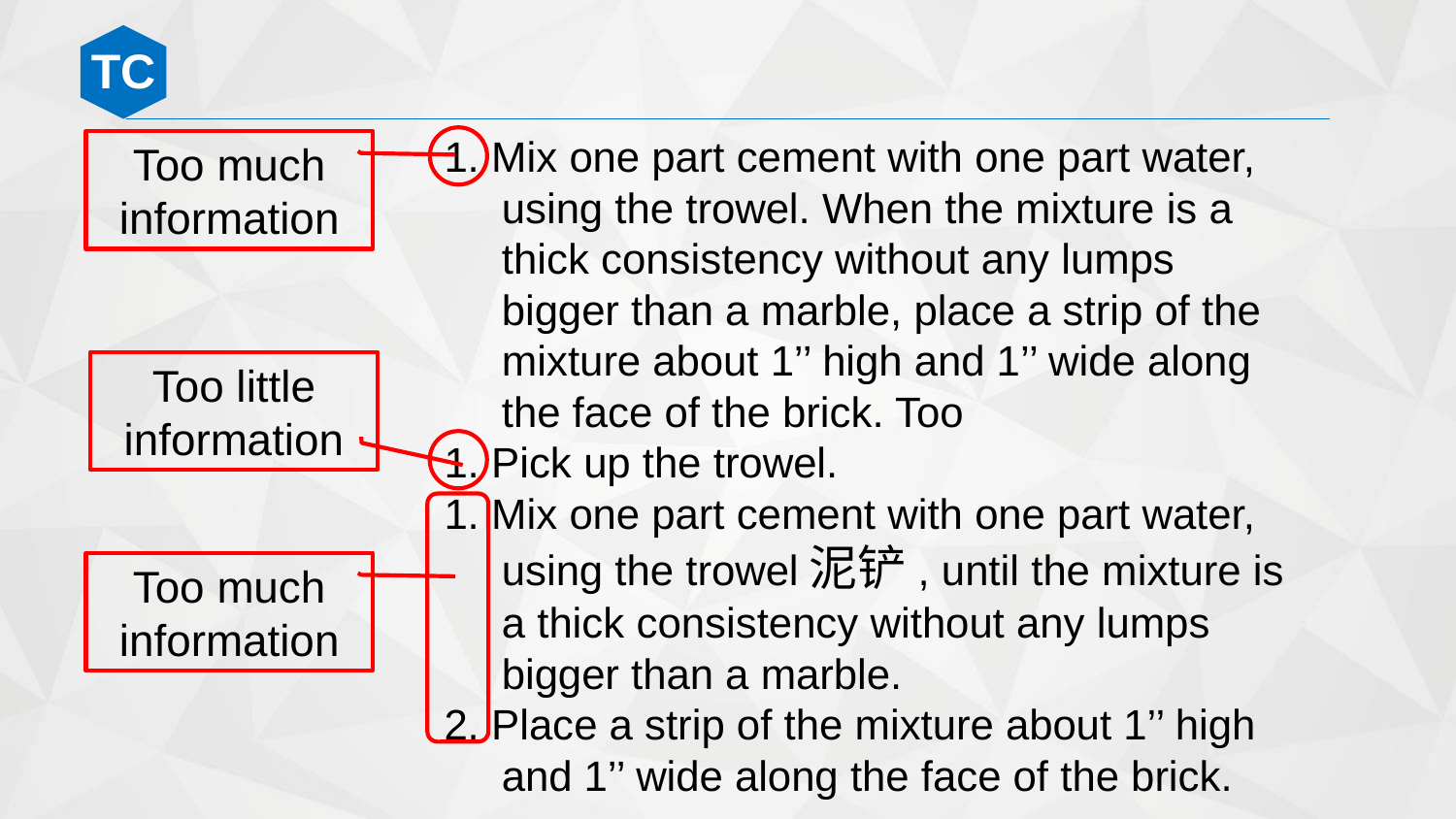

1. Mix one part cement with one part water, using the trowel. When the mixture is a thick consistency without any lumps bigger than a marble, place a strip of the mixture about 1’’ high and 1’’ wide along the face of the brick. Too
1. Pick up the trowel.
1. Mix one part cement with one part water, using the trowel泥铲, until the mixture is a thick consistency without any lumps bigger than a marble.
2. Place a strip of the mixture about 1’’ high and 1’’ wide along the face of the brick.

Too much information
Too little information

Too much information